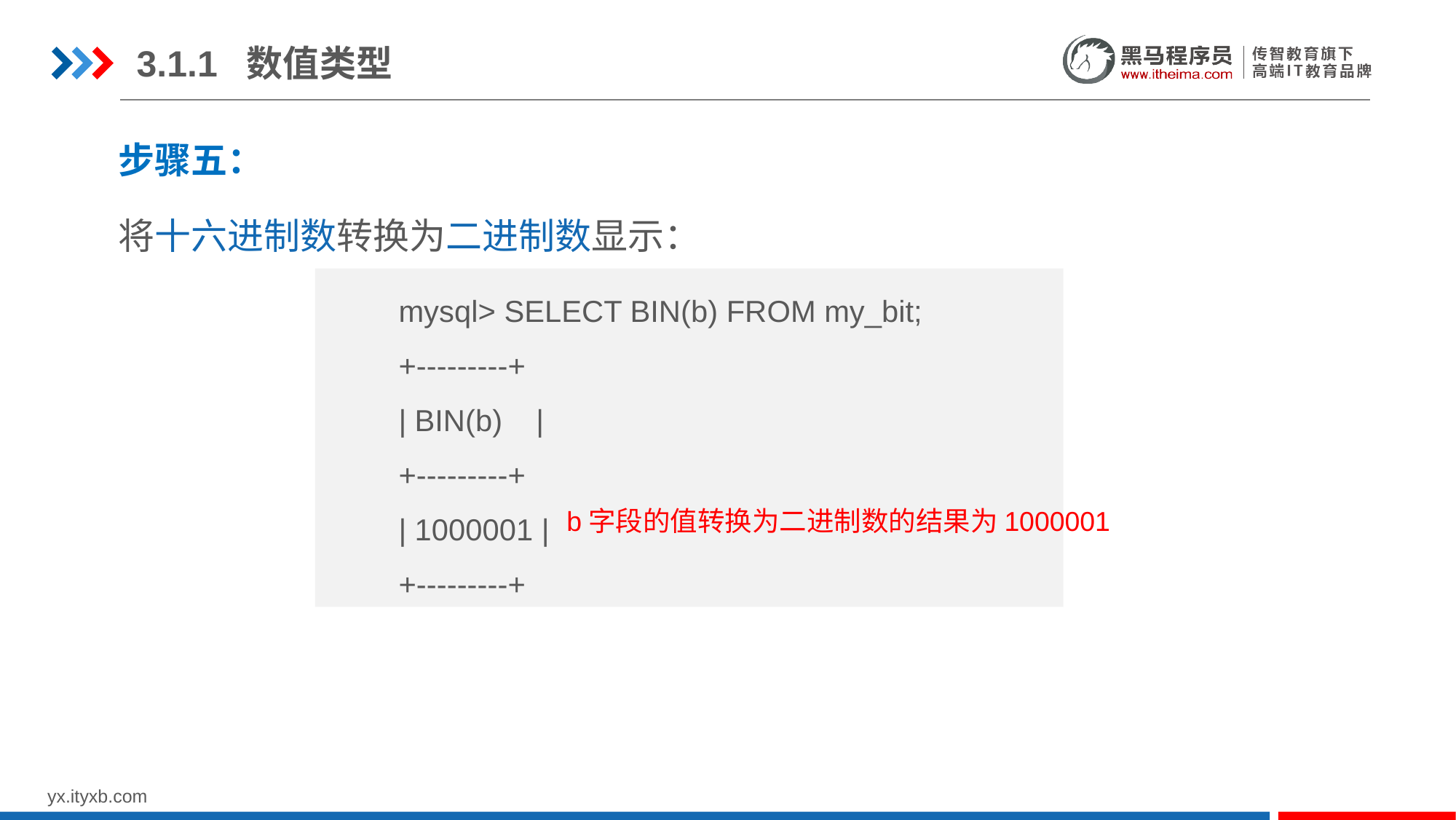

3.1.1  数值类型
步骤五：
将十六进制数转换为二进制数显示：
mysql> SELECT BIN(b) FROM my_bit;
+---------+
| BIN(b)    |
+---------+
| 1000001 |
+---------+
b字段的值转换为二进制数的结果为1000001